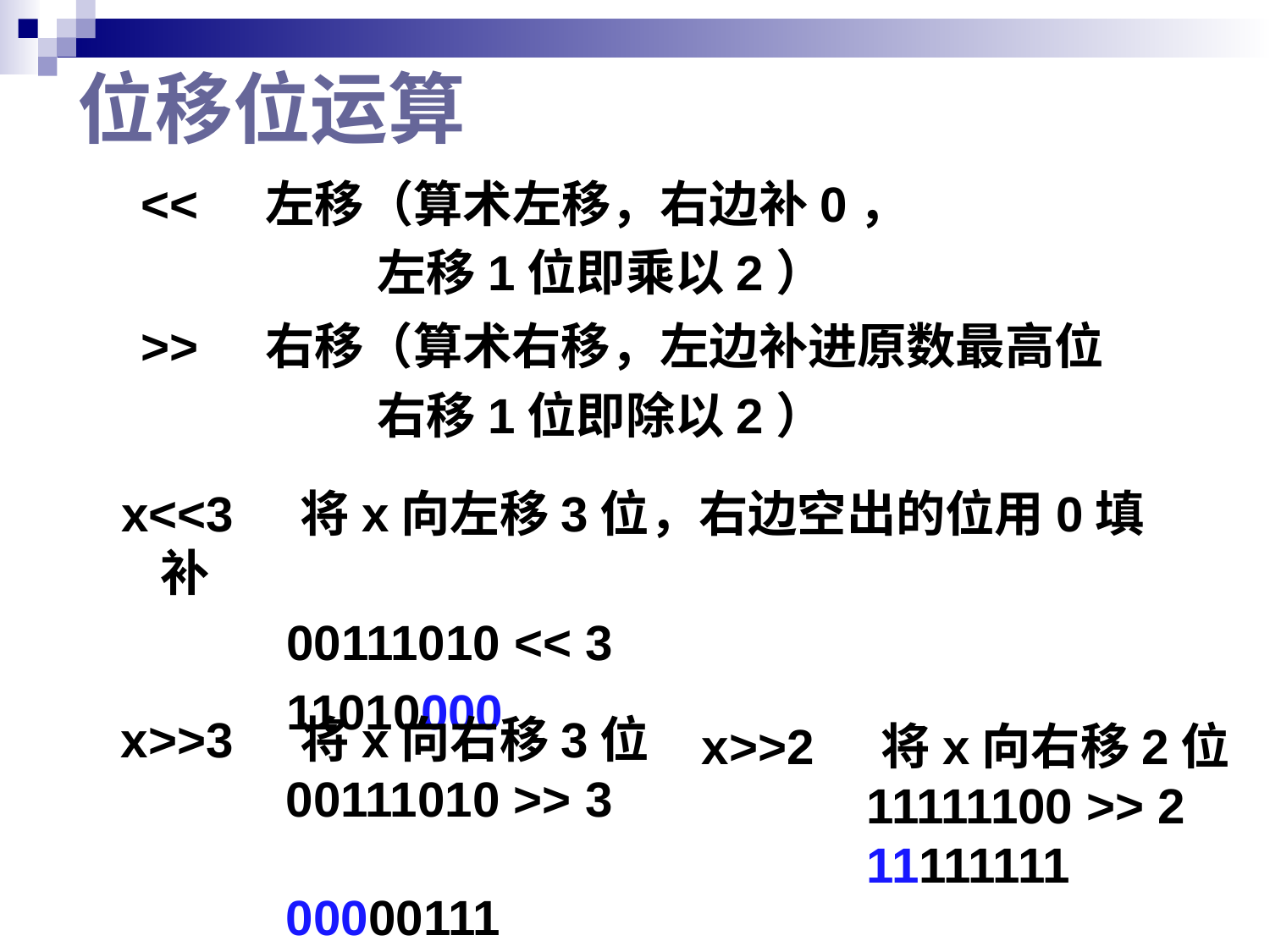

# 位移位运算
<<    左移（算术左移，右边补0，
                    左移1位即乘以2）
>>    右移（算术右移，左边补进原数最高位
                    右移1位即除以2）
x<<3    将x向左移3位，右边空出的位用0填补
            00111010 << 3
            11010000
x>>3    将x向右移3位
            00111010 >> 3
            00000111
x>>2    将x向右移2位
            11111100 >> 2
            11111111